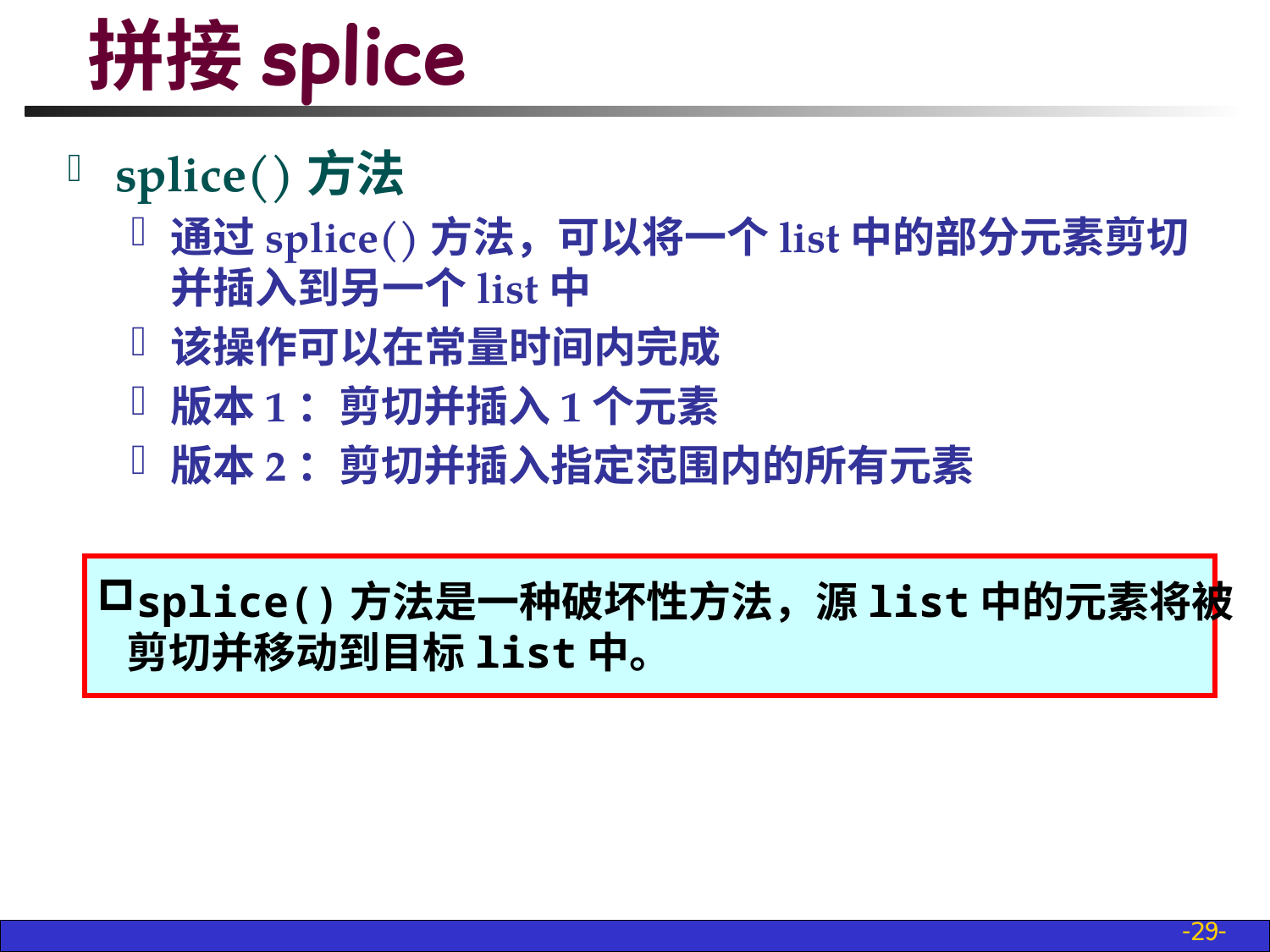

# 拼接splice
splice()方法
通过splice()方法，可以将一个list中的部分元素剪切并插入到另一个list中
该操作可以在常量时间内完成
版本1：剪切并插入1个元素
版本2：剪切并插入指定范围内的所有元素
splice()方法是一种破坏性方法，源list中的元素将被
  剪切并移动到目标list中。
-29-